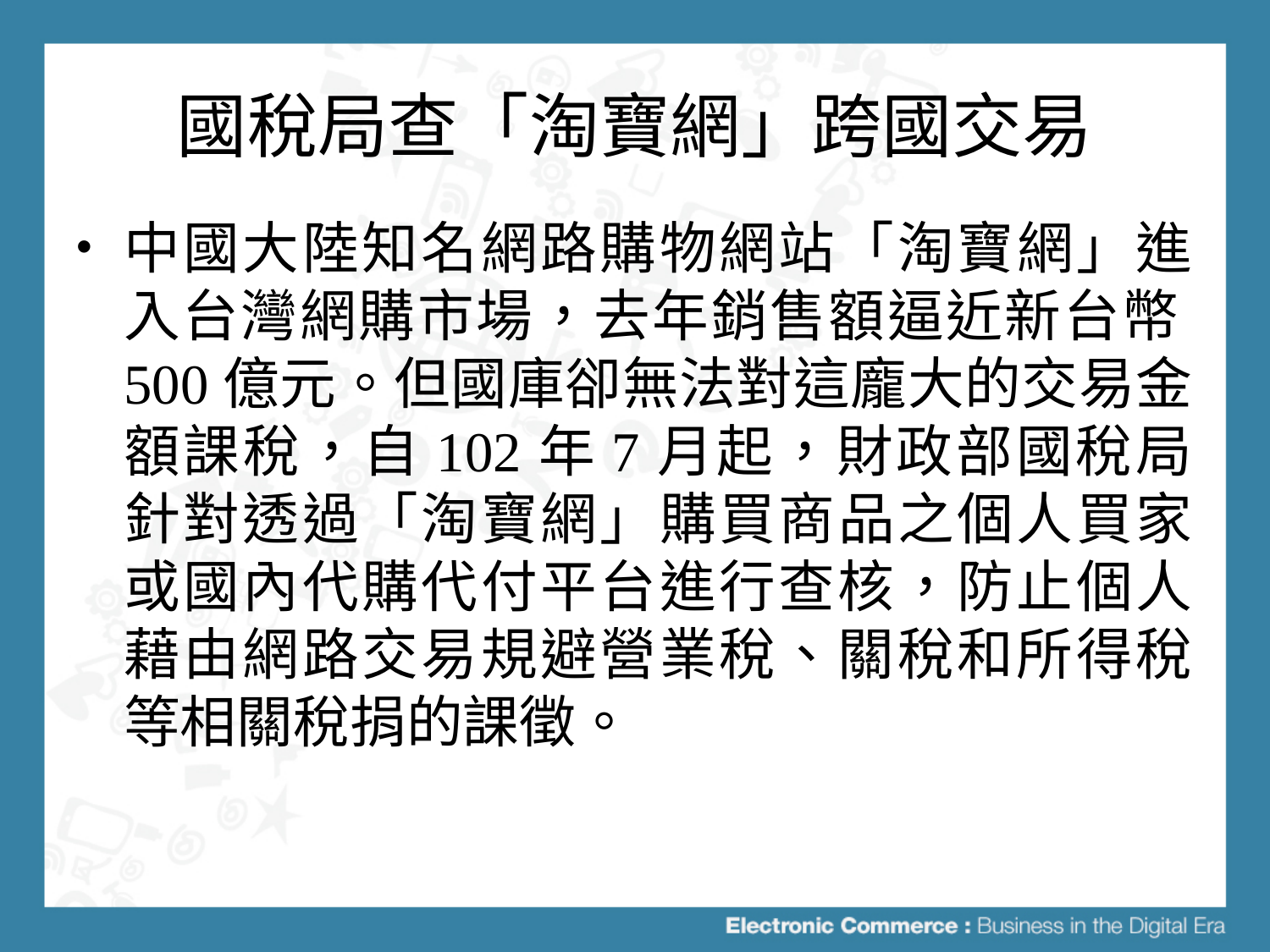

# 國稅局查「淘寶網」跨國交易
中國大陸知名網路購物網站「淘寶網」進入台灣網購市場，去年銷售額逼近新台幣500億元。但國庫卻無法對這龐大的交易金額課稅，自102年7月起，財政部國稅局針對透過「淘寶網」購買商品之個人買家或國內代購代付平台進行查核，防止個人藉由網路交易規避營業稅、關稅和所得稅等相關稅捐的課徵。